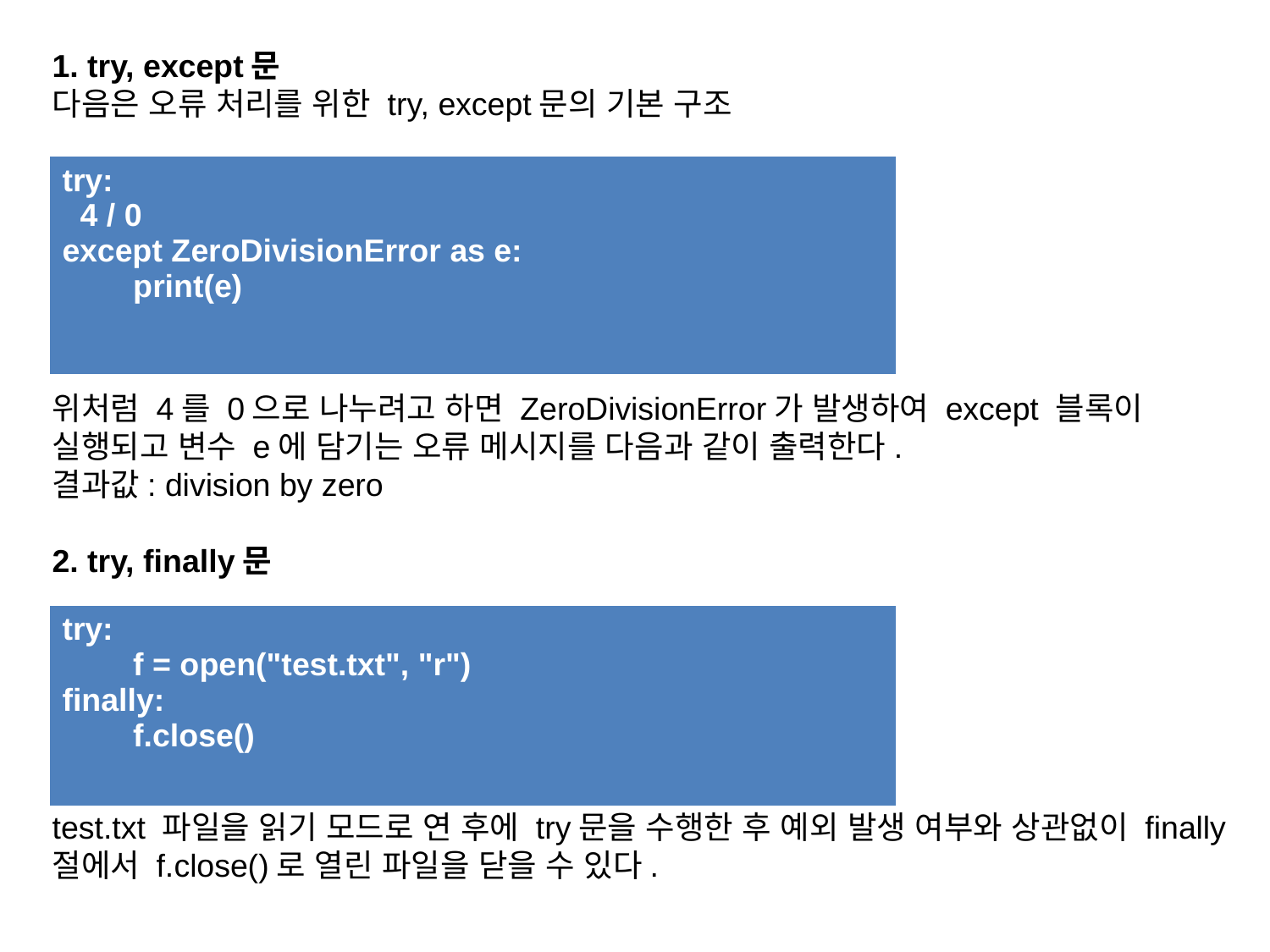

1. try, except문
다음은 오류 처리를 위한 try, except문의 기본 구조

except 발생 오류 as 오류 메시지 변수:

위처럼 4를 0으로 나누려고 하면 ZeroDivisionError가 발생하여 except 블록이 실행되고 변수 e에 담기는 오류 메시지를 다음과 같이 출력한다.
결과값: division by zero

2. try, finally문

test.txt 파일을 읽기 모드로 연 후에 try문을 수행한 후 예외 발생 여부와 상관없이 finally절에서 f.close()로 열린 파일을 닫을 수 있다.
| try: 4 / 0 except ZeroDivisionError as e: print(e) |
| --- |
| try: f = open("test.txt", "r") finally: f.close() |
| --- |